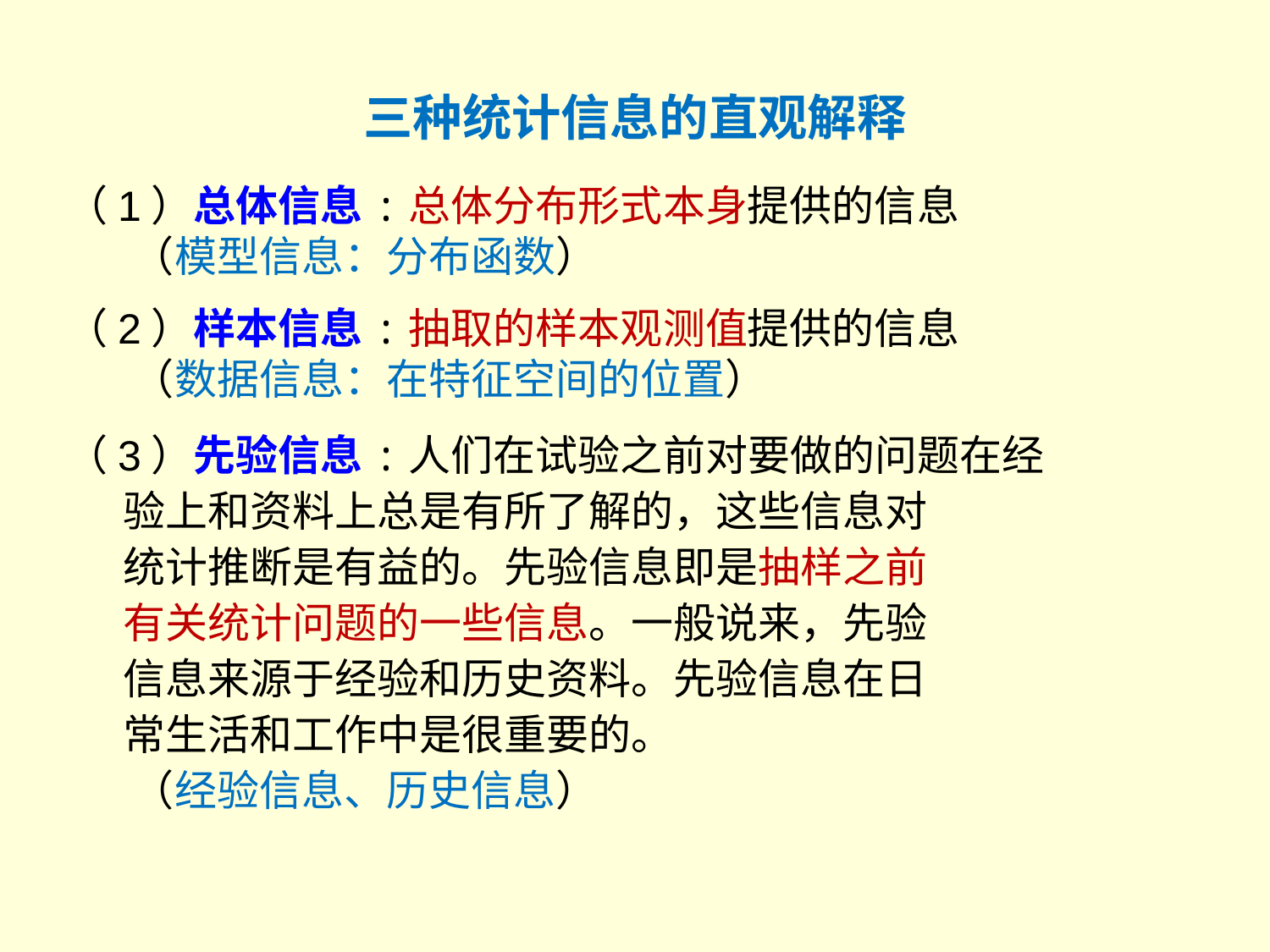

三种统计信息的直观解释
（1）总体信息:总体分布形式本身提供的信息
  （模型信息：分布函数）
（2）样本信息:抽取的样本观测值提供的信息
  （数据信息：在特征空间的位置）
（3）先验信息:人们在试验之前对要做的问题在经
     验上和资料上总是有所了解的，这些信息对
     统计推断是有益的。先验信息即是抽样之前
     有关统计问题的一些信息。一般说来，先验
     信息来源于经验和历史资料。先验信息在日
     常生活和工作中是很重要的。
  （经验信息、历史信息）